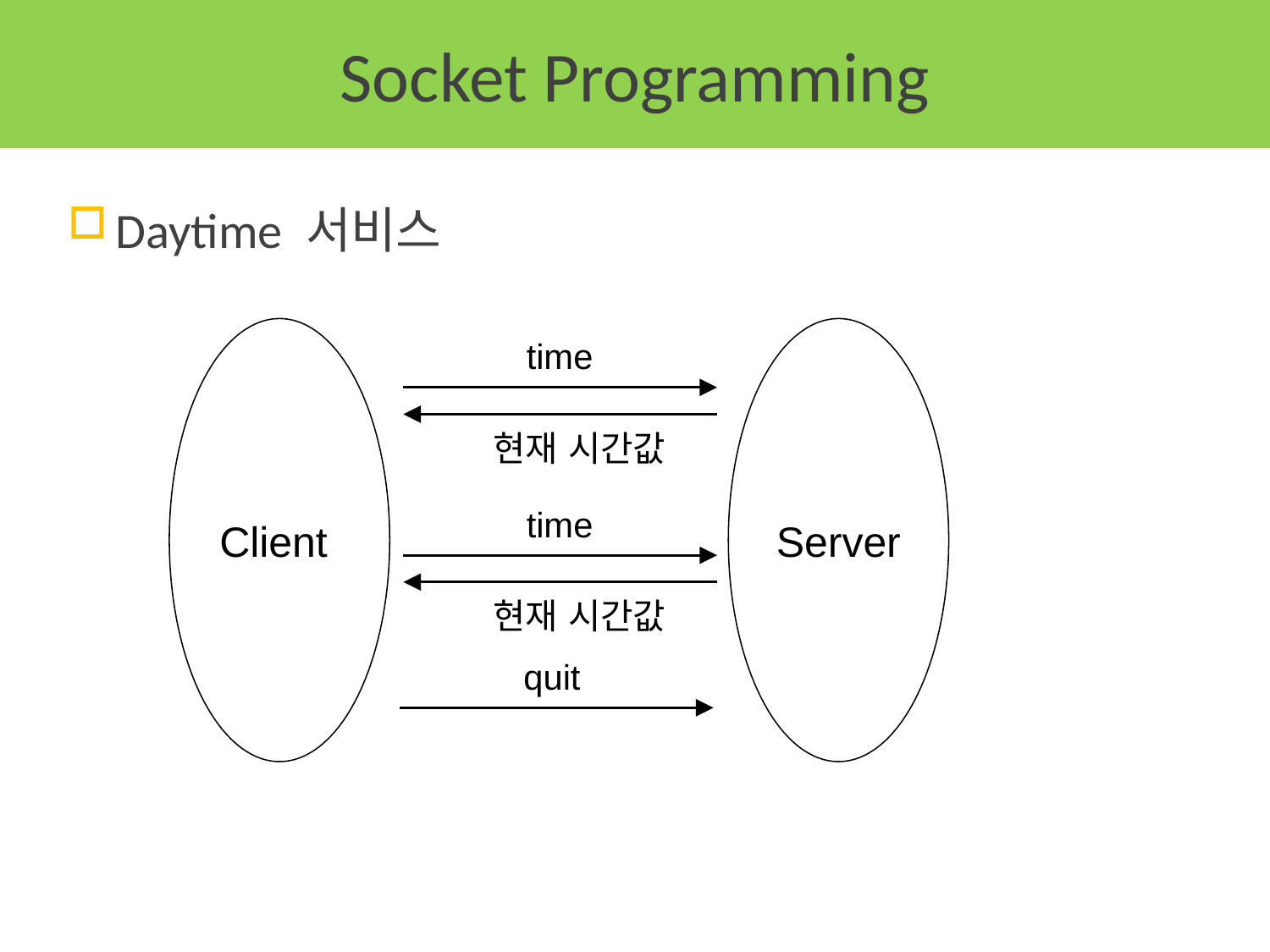

# Socket Programming
Daytime 서비스
Client
Server
time
현재 시간값
time
현재 시간값
quit